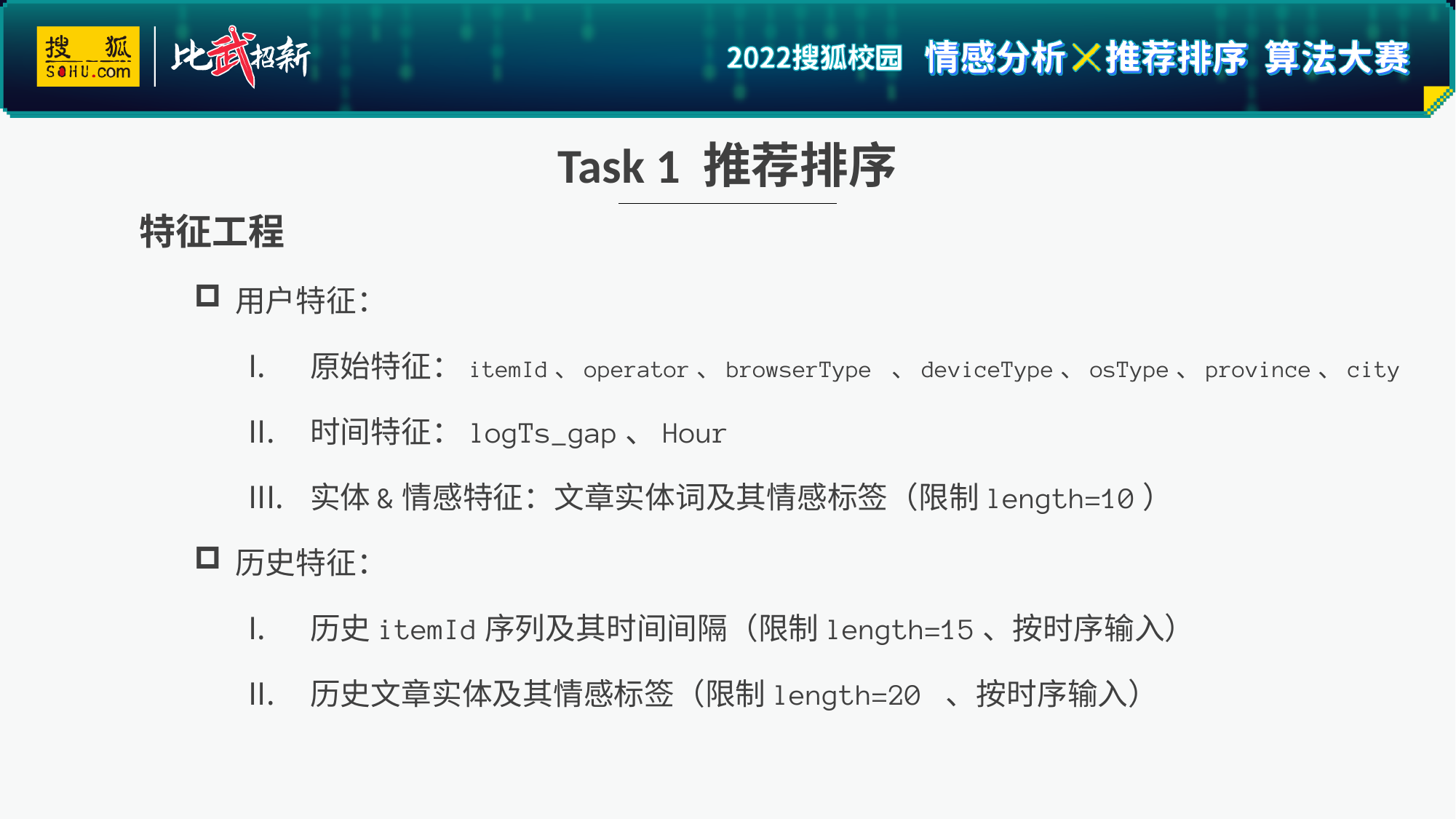

Task 1 推荐排序
特征工程
用户特征：
原始特征：itemId、operator、browserType 、deviceType、osType、province、city
时间特征：logTs_gap、Hour
实体&情感特征：文章实体词及其情感标签（限制length=10）
历史特征：
历史itemId序列及其时间间隔（限制length=15、按时序输入）
历史文章实体及其情感标签（限制length=20 、按时序输入）